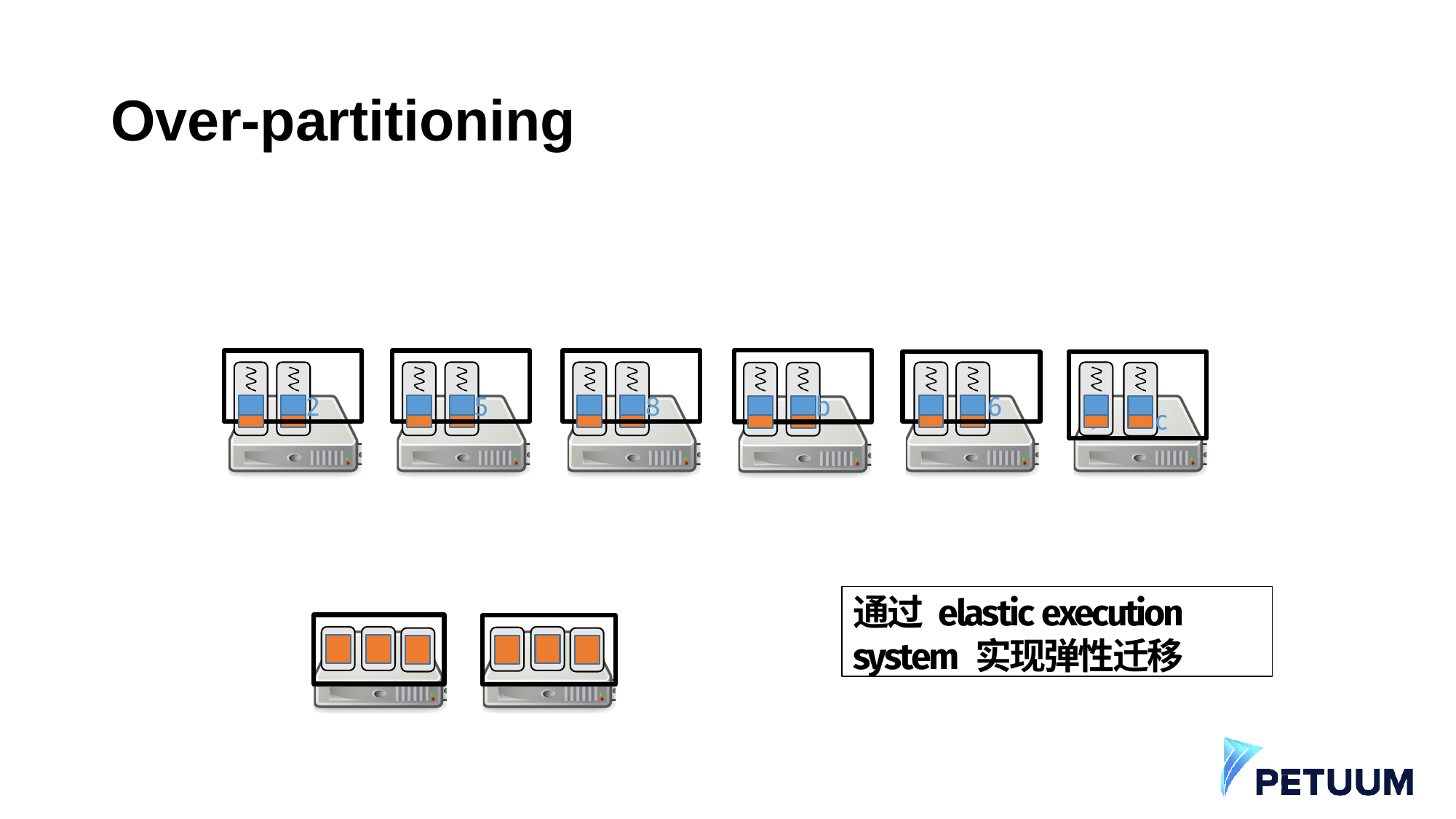

# Over-partitioning

a	b

1	2

4	5

7	8

3	6

9	c

通过 elastic execution system 实现弹性迁移